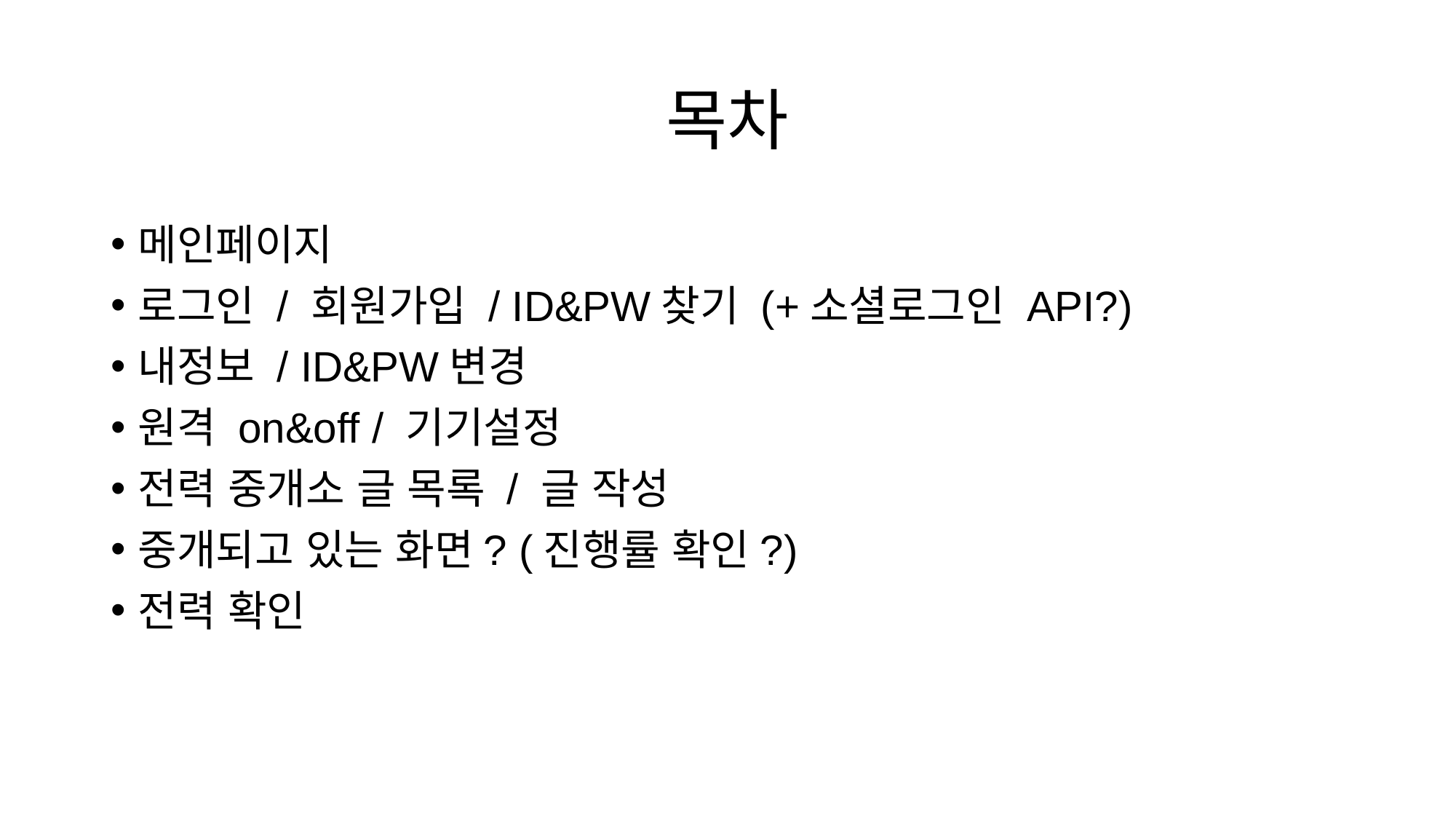

# 목차
메인페이지
로그인 / 회원가입 / ID&PW찾기 (+소셜로그인 API?)
내정보 / ID&PW변경
원격 on&off / 기기설정
전력 중개소 글 목록 / 글 작성
중개되고 있는 화면? (진행률 확인?)
전력 확인